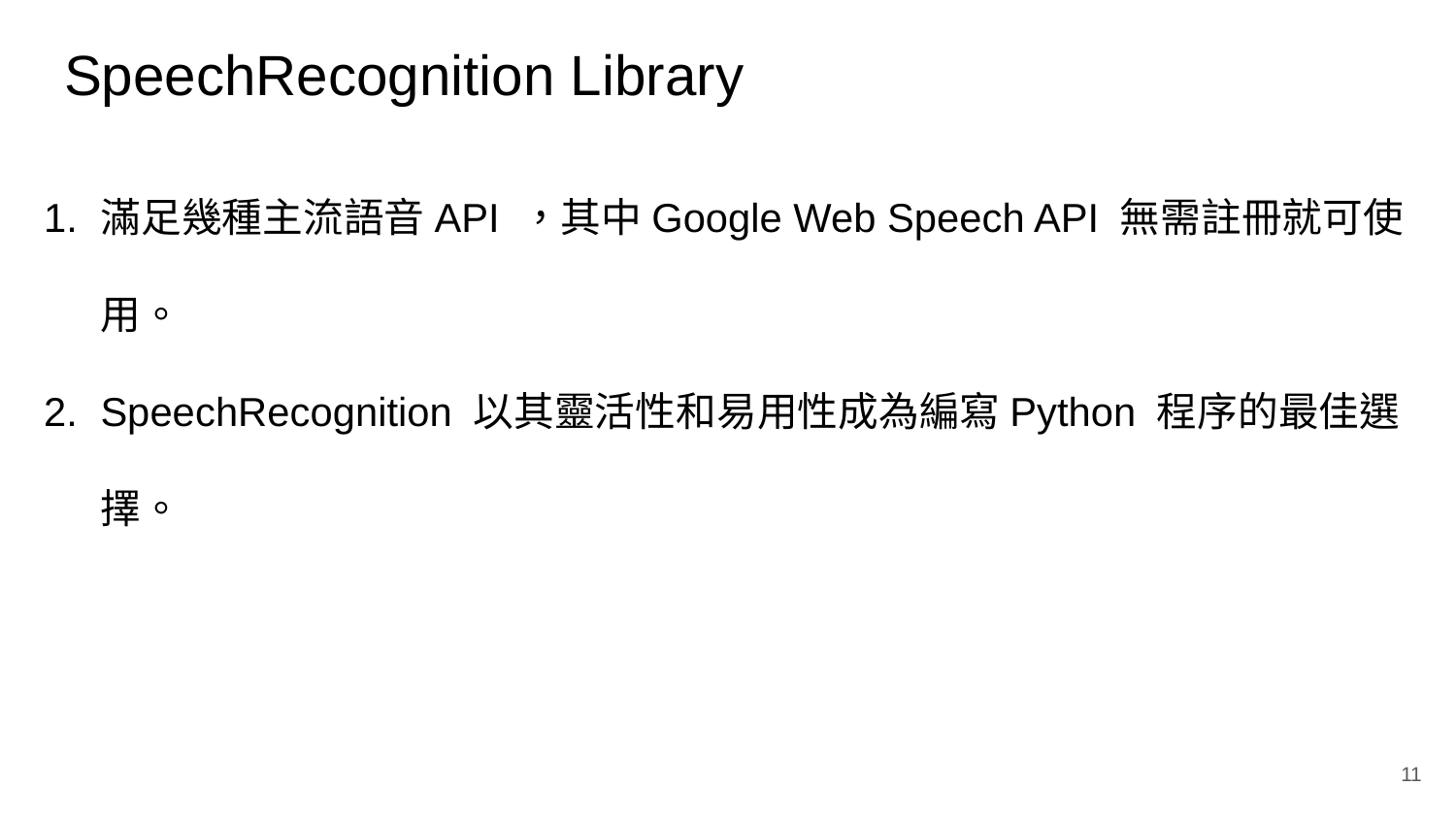

# SpeechRecognition Library
滿足幾種主流語音API ，其中Google Web Speech API 無需註冊就可使用。
SpeechRecognition 以其靈活性和易用性成為編寫Python 程序的最佳選擇。
11